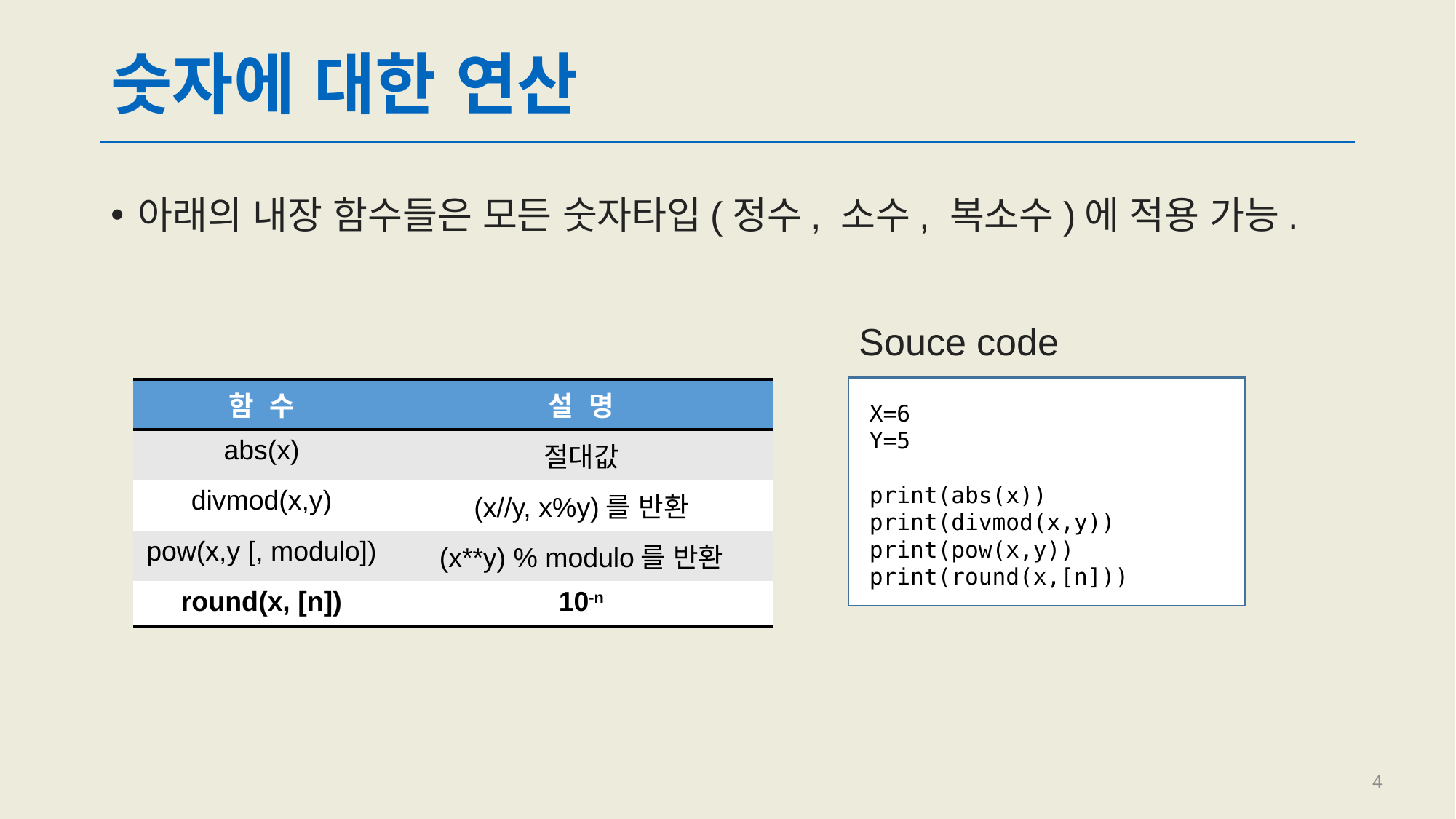

# 숫자에 대한 연산
아래의 내장 함수들은 모든 숫자타입(정수, 소수, 복소수)에 적용 가능.
Souce code
X=6
Y=5

print(abs(x))
print(divmod(x,y))
print(pow(x,y))
print(round(x,[n]))

| 함 수 | 설 명 |
| --- | --- |
| abs(x) | 절대값 |
| divmod(x,y) | (x//y, x%y)를 반환 |
| pow(x,y [, modulo]) | (x\*\*y) % modulo를 반환 |
| round(x, [n]) | 10-n |
4